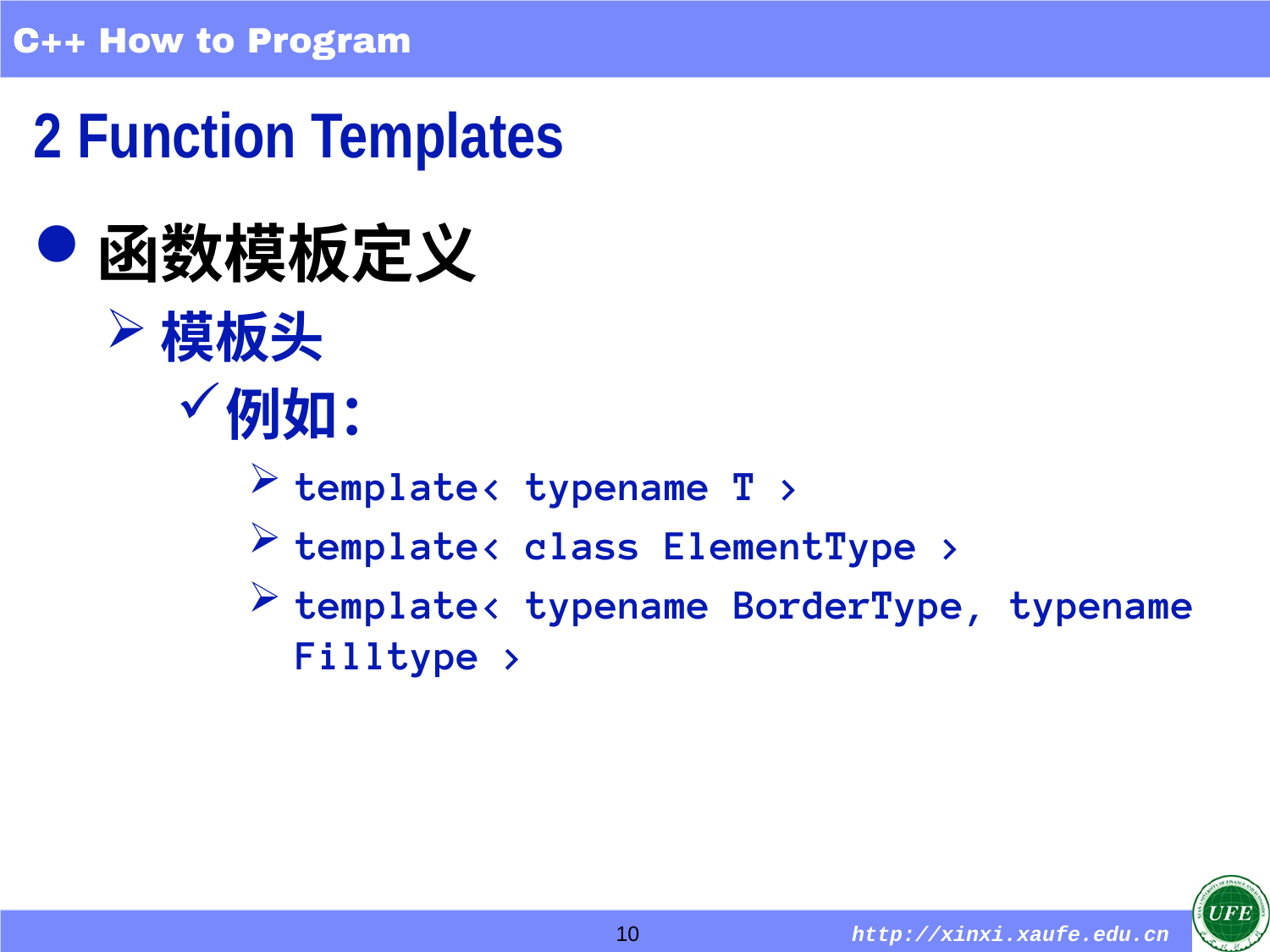

2 Function Templates
函数模板定义
模板头
例如：
template< typename T >
template< class ElementType >
template< typename BorderType, typename Filltype >
10